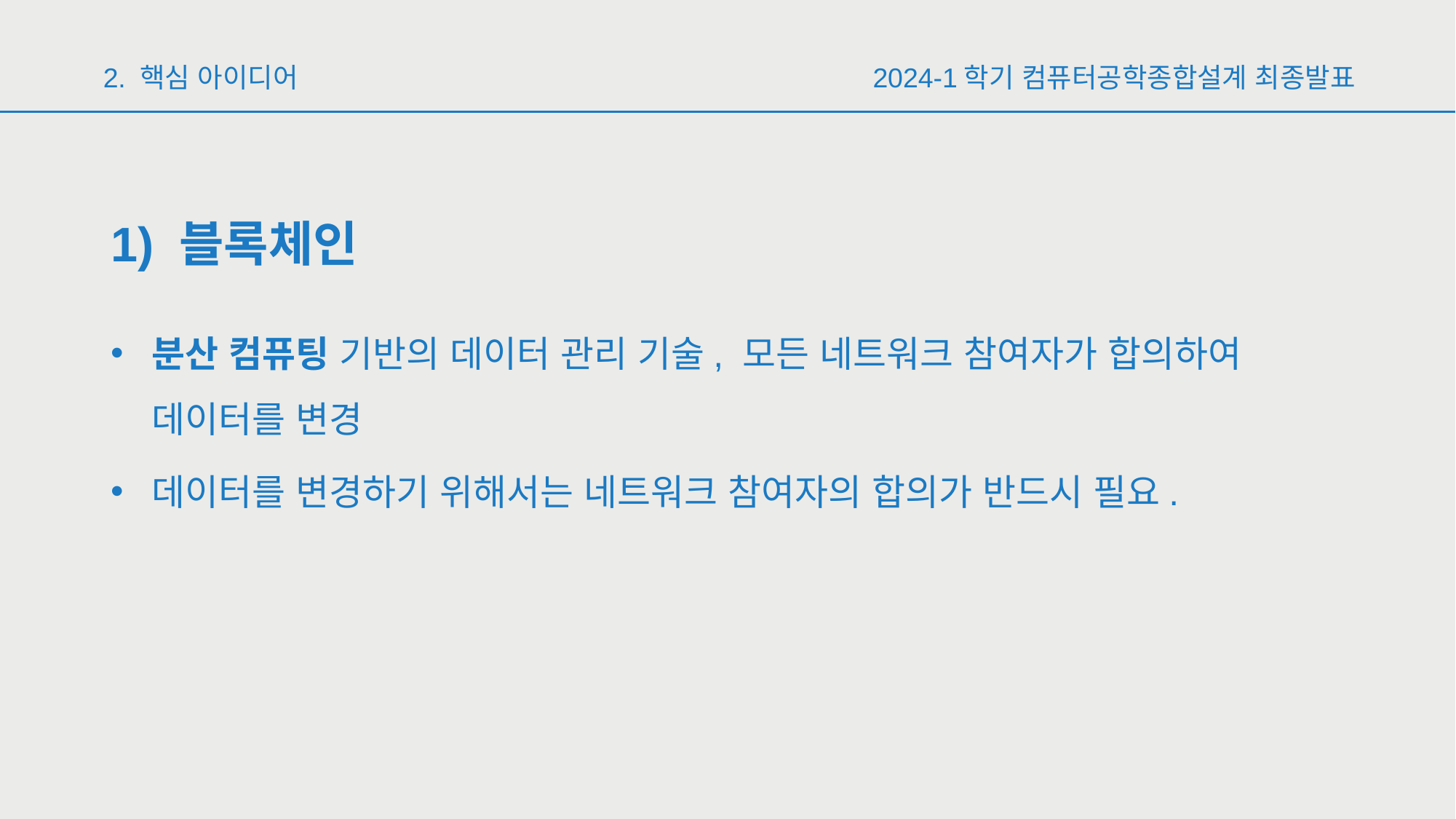

2. 핵심 아이디어
2024-1학기 컴퓨터공학종합설계 최종발표
1) 블록체인
분산 컴퓨팅 기반의 데이터 관리 기술, 모든 네트워크 참여자가 합의하여 데이터를 변경
데이터를 변경하기 위해서는 네트워크 참여자의 합의가 반드시 필요.